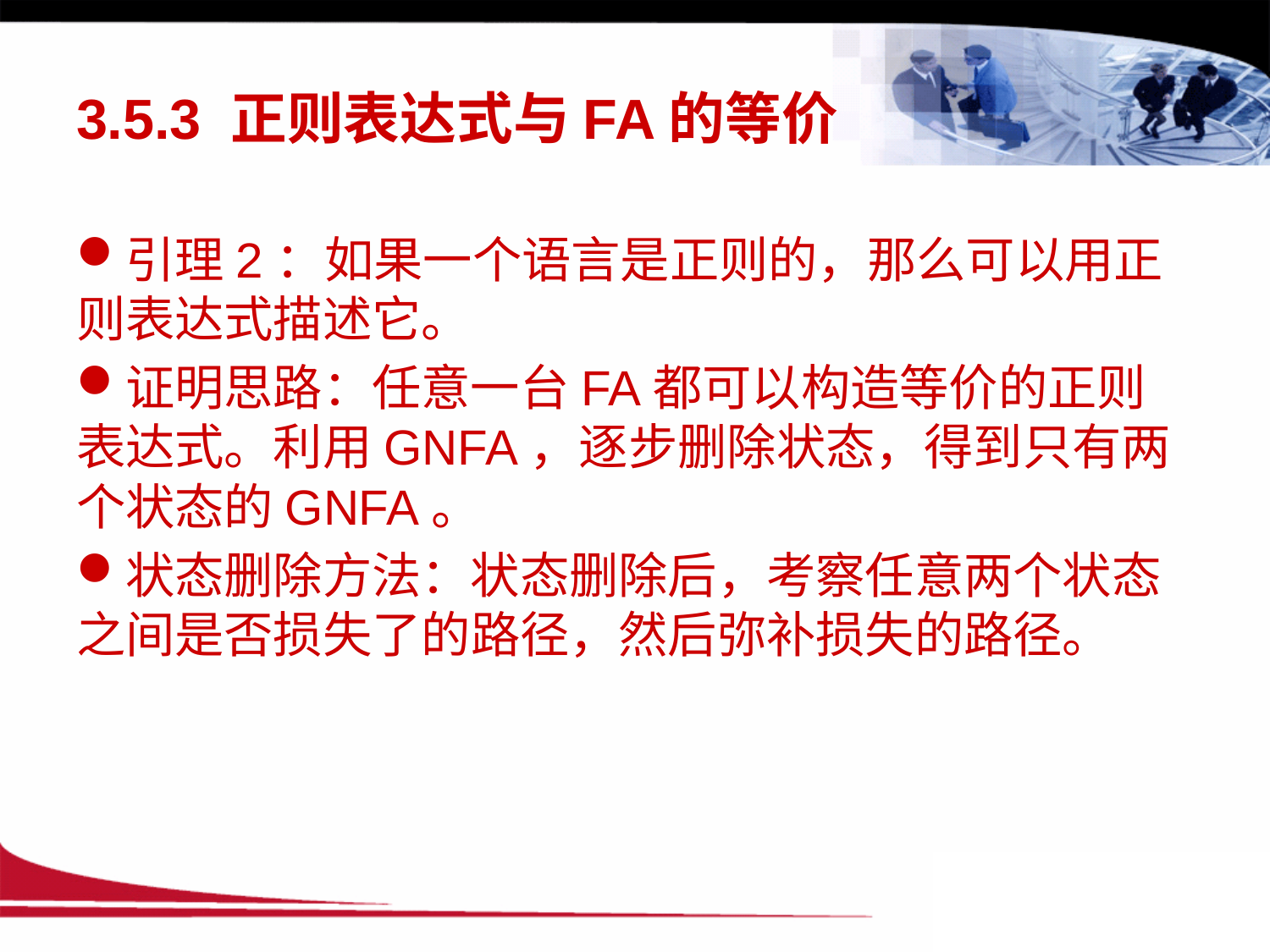

# 3.5.3 正则表达式与FA的等价
引理2：如果一个语言是正则的，那么可以用正则表达式描述它。
证明思路：任意一台FA都可以构造等价的正则表达式。利用GNFA，逐步删除状态，得到只有两个状态的GNFA。
状态删除方法：状态删除后，考察任意两个状态之间是否损失了的路径，然后弥补损失的路径。